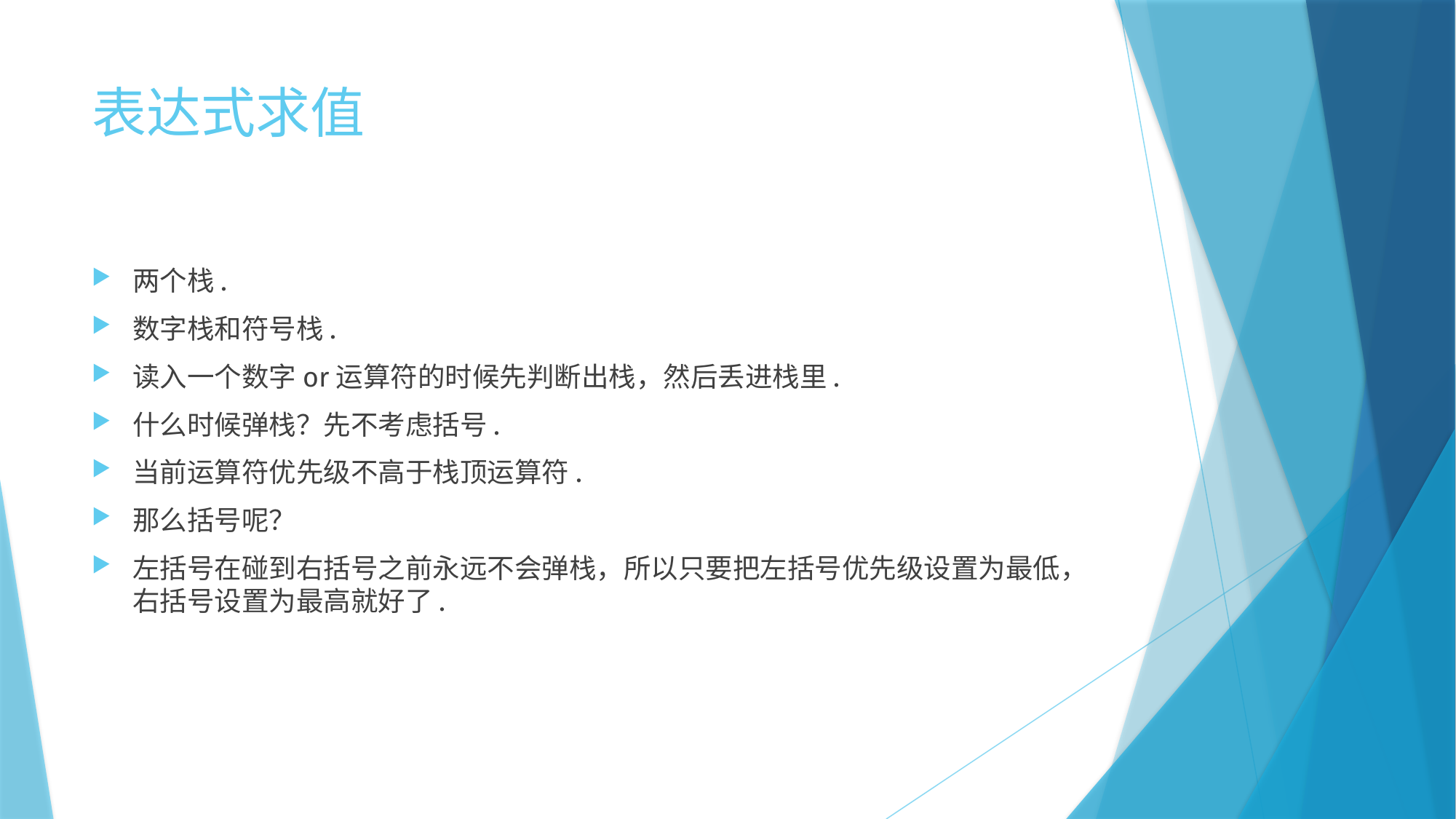

# 表达式求值
两个栈.
数字栈和符号栈.
读入一个数字or运算符的时候先判断出栈，然后丢进栈里.
什么时候弹栈？先不考虑括号.
当前运算符优先级不高于栈顶运算符.
那么括号呢？
左括号在碰到右括号之前永远不会弹栈，所以只要把左括号优先级设置为最低，右括号设置为最高就好了.